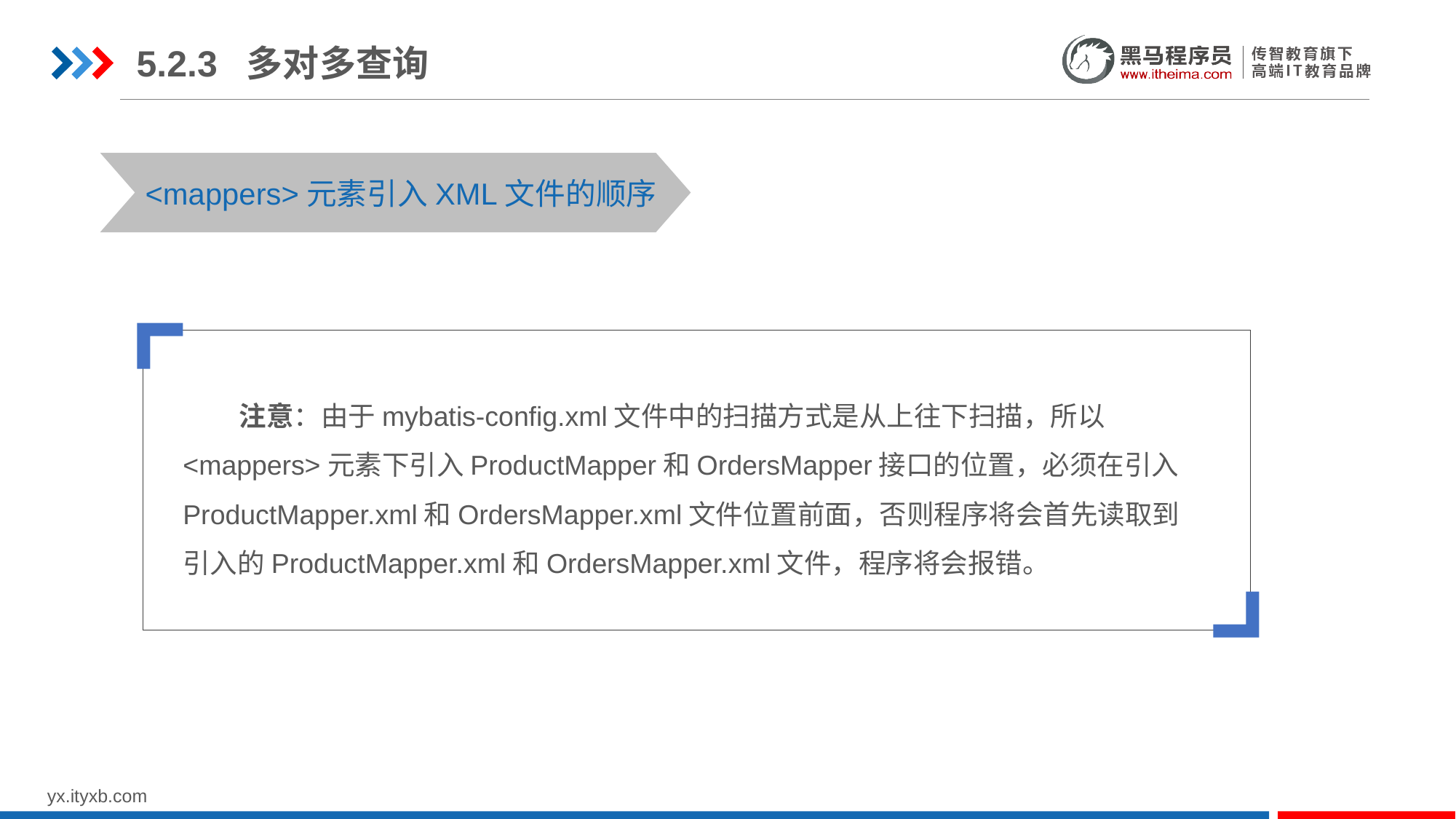

5.2.3  多对多查询

<mappers>元素引入XML文件的顺序

        注意：由于mybatis-config.xml文件中的扫描方式是从上往下扫描，所以<mappers>元素下引入ProductMapper和OrdersMapper接口的位置，必须在引入ProductMapper.xml和OrdersMapper.xml文件位置前面，否则程序将会首先读取到引入的ProductMapper.xml和OrdersMapper.xml文件，程序将会报错。